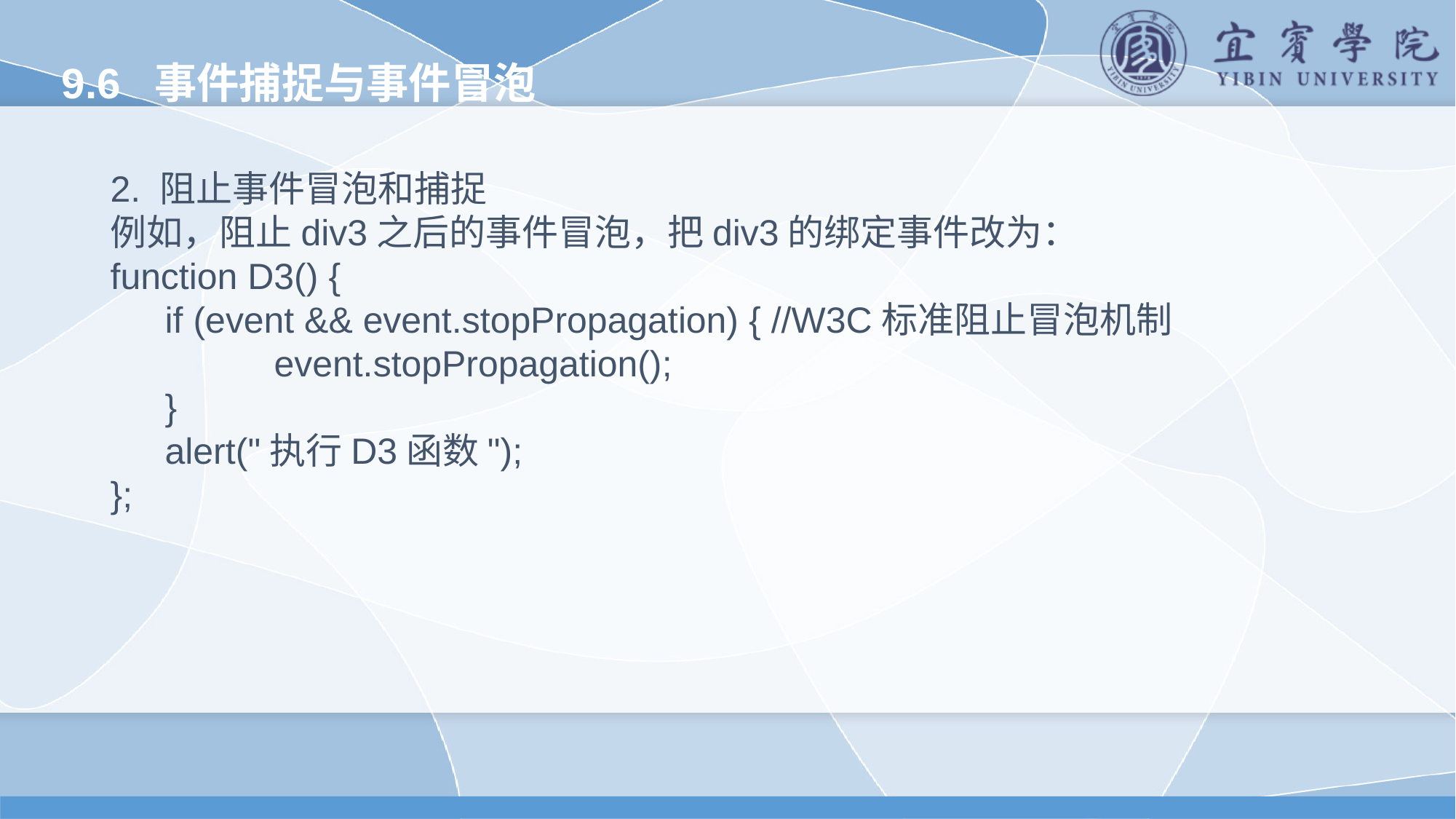

9.6  事件捕捉与事件冒泡
2. 阻止事件冒泡和捕捉
例如，阻止div3之后的事件冒泡，把div3的绑定事件改为：
function D3() {
	if (event && event.stopPropagation) { //W3C标准阻止冒泡机制
		event.stopPropagation();
	}
	alert("执行D3函数");
};